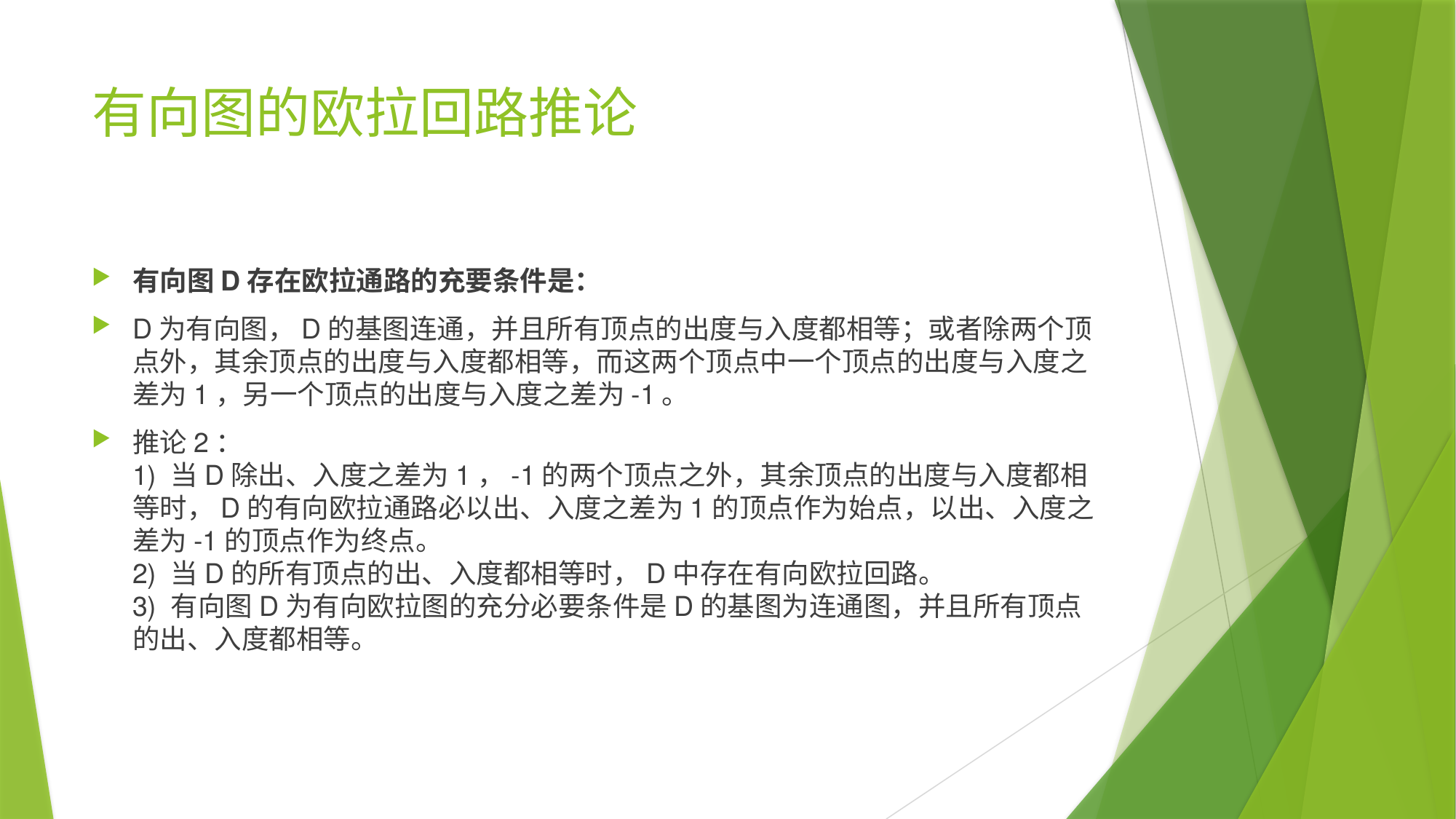

# 有向图的欧拉回路推论
有向图D存在欧拉通路的充要条件是：
D为有向图，D的基图连通，并且所有顶点的出度与入度都相等；或者除两个顶点外，其余顶点的出度与入度都相等，而这两个顶点中一个顶点的出度与入度之差为1，另一个顶点的出度与入度之差为-1。
推论2：
1) 当D除出、入度之差为1，-1的两个顶点之外，其余顶点的出度与入度都相等时，D的有向欧拉通路必以出、入度之差为1的顶点作为始点，以出、入度之差为-1的顶点作为终点。
2) 当D的所有顶点的出、入度都相等时，D中存在有向欧拉回路。
3) 有向图D为有向欧拉图的充分必要条件是D的基图为连通图，并且所有顶点的出、入度都相等。